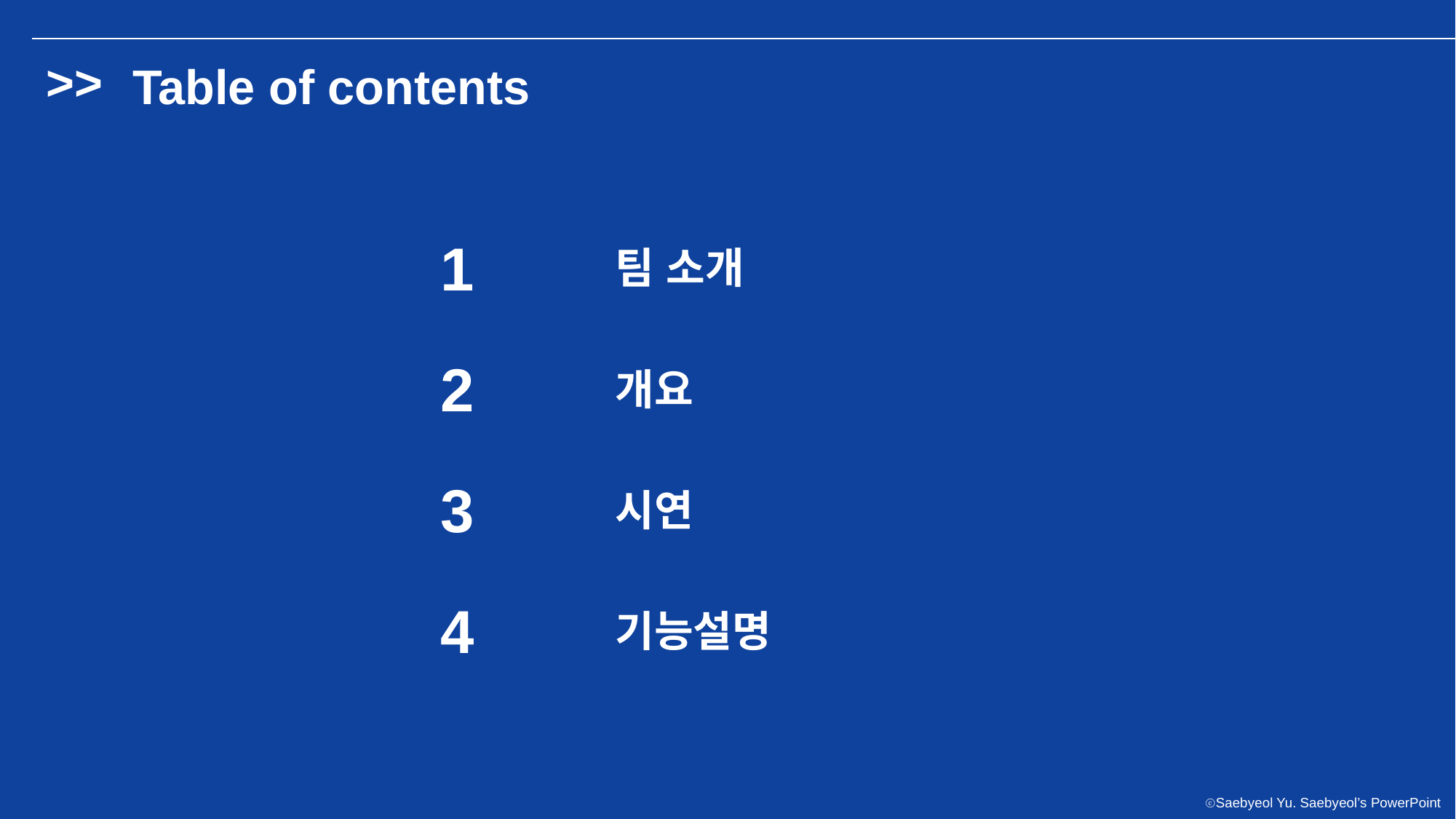

>>
Table of contents
1
팀 소개
2
개요
3
시연
4
기능설명